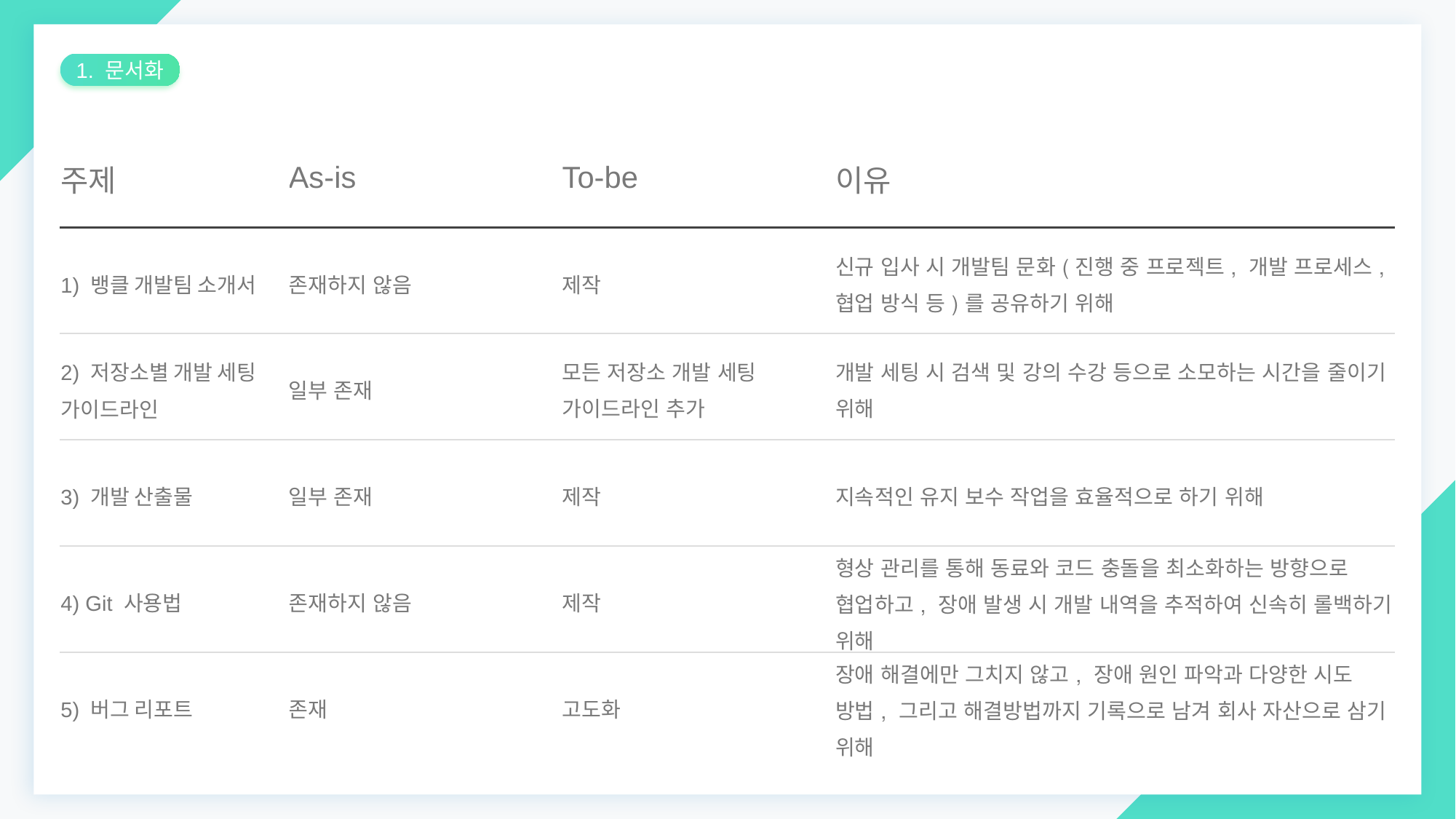

1. 문서화

| 주제 | As-is | To-be | 이유 |
| --- | --- | --- | --- |
| 1) 뱅클 개발팀 소개서 | 존재하지 않음 | 제작 | 신규 입사 시 개발팀 문화(진행 중 프로젝트, 개발 프로세스, 협업 방식 등)를 공유하기 위해 |
| 2) 저장소별 개발 세팅 가이드라인 | 일부 존재 | 모든 저장소 개발 세팅 가이드라인 추가 | 개발 세팅 시 검색 및 강의 수강 등으로 소모하는 시간을 줄이기 위해 |
| 3) 개발 산출물 | 일부 존재 | 제작 | 지속적인 유지 보수 작업을 효율적으로 하기 위해 |
| 4) Git 사용법 | 존재하지 않음 | 제작 | 형상 관리를 통해 동료와 코드 충돌을 최소화하는 방향으로 협업하고, 장애 발생 시 개발 내역을 추적하여 신속히 롤백하기 위해 |
| 5) 버그 리포트 | 존재 | 고도화 | 장애 해결에만 그치지 않고, 장애 원인 파악과 다양한 시도 방법, 그리고 해결방법까지 기록으로 남겨 회사 자산으로 삼기 위해 |